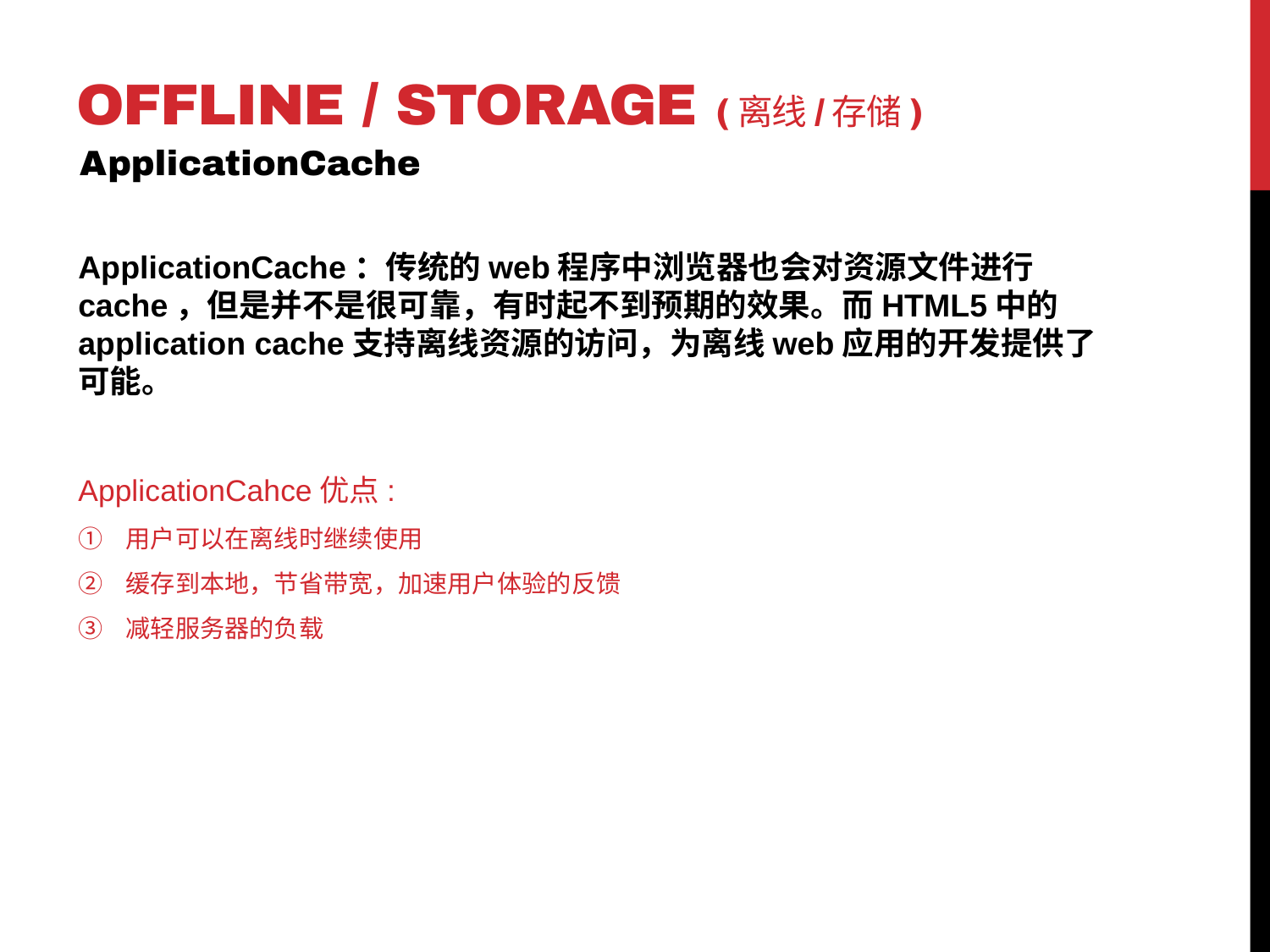

# Offline / Storage (离线/存储)
ApplicationCache
ApplicationCache：传统的web程序中浏览器也会对资源文件进行cache，但是并不是很可靠，有时起不到预期的效果。而HTML5中的application cache支持离线资源的访问，为离线web应用的开发提供了可能。

ApplicationCahce优点:
用户可以在离线时继续使用
缓存到本地，节省带宽，加速用户体验的反馈
减轻服务器的负载